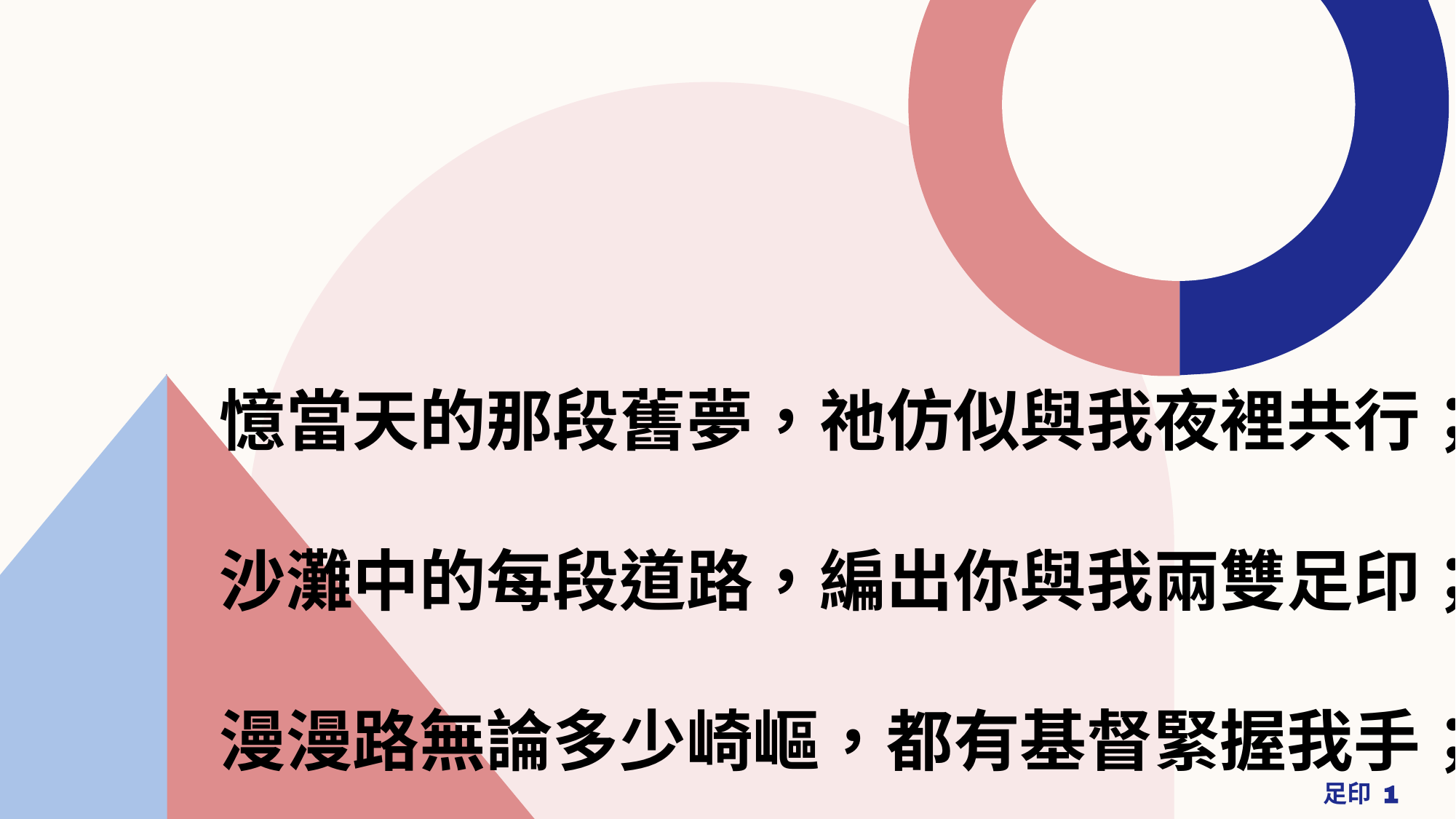

憶當天的那段舊夢，祂仿似與我夜裡共行；
沙灘中的每段道路，編出你與我兩雙足印；
漫漫路無論多少崎嶇，都有基督緊握我手；
遇寂寞但也不孤單，明白你是共行。
# 足印 1